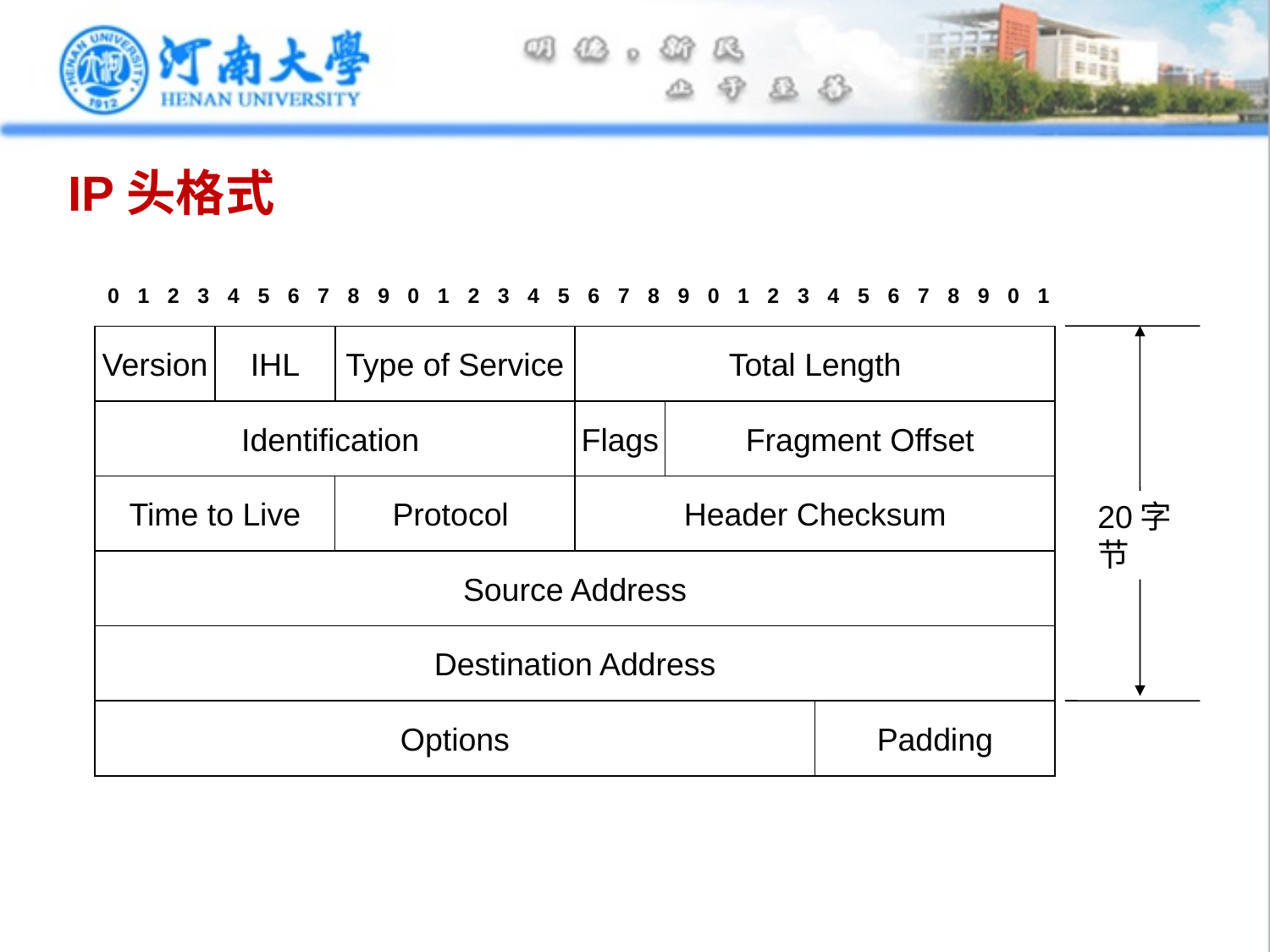

# IP头格式
| 0 |
| --- |
| 1 |
| --- |
| 2 |
| --- |
| 3 |
| --- |
| 4 |
| --- |
| 5 |
| --- |
| 6 |
| --- |
| 7 |
| --- |
| 8 |
| --- |
| 9 |
| --- |
| 0 |
| --- |
| 1 |
| --- |
| 2 |
| --- |
| 3 |
| --- |
| 4 |
| --- |
| 5 |
| --- |
| 6 |
| --- |
| 7 |
| --- |
| 8 |
| --- |
| 9 |
| --- |
| 0 |
| --- |
| 1 |
| --- |
| 2 |
| --- |
| 3 |
| --- |
| 4 |
| --- |
| 5 |
| --- |
| 6 |
| --- |
| 7 |
| --- |
| 8 |
| --- |
| 9 |
| --- |
| 0 |
| --- |
| 1 |
| --- |

Version
IHL
Type of Service
Total Length
Identification
Flags
Fragment Offset
Time to Live
Protocol
Header Checksum
Source Address
Destination Address
Options
Padding
20字节